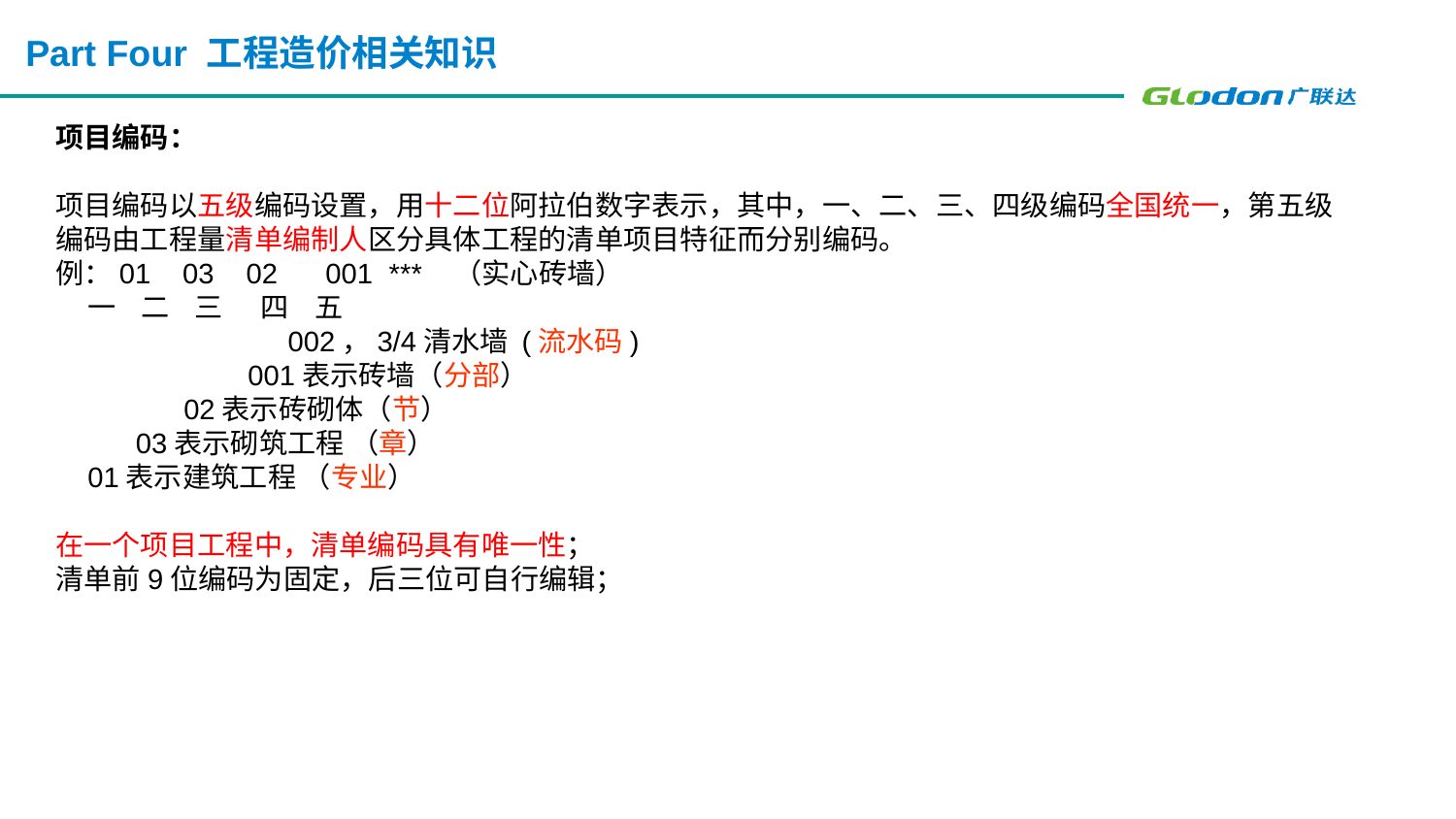

Part Four 工程造价相关知识
项目编码：

项目编码以五级编码设置，用十二位阿拉伯数字表示，其中，一、二、三、四级编码全国统一，第五级编码由工程量清单编制人区分具体工程的清单项目特征而分别编码。
例：01    03    02      001  ***   （实心砖墙）
    一    二    三      四    五
                             002，3/4清水墙 (流水码)
                        001表示砖墙（分部）
                02表示砖砌体（节）
          03表示砌筑工程 （章）
    01表示建筑工程 （专业）

在一个项目工程中，清单编码具有唯一性；
清单前9位编码为固定，后三位可自行编辑；